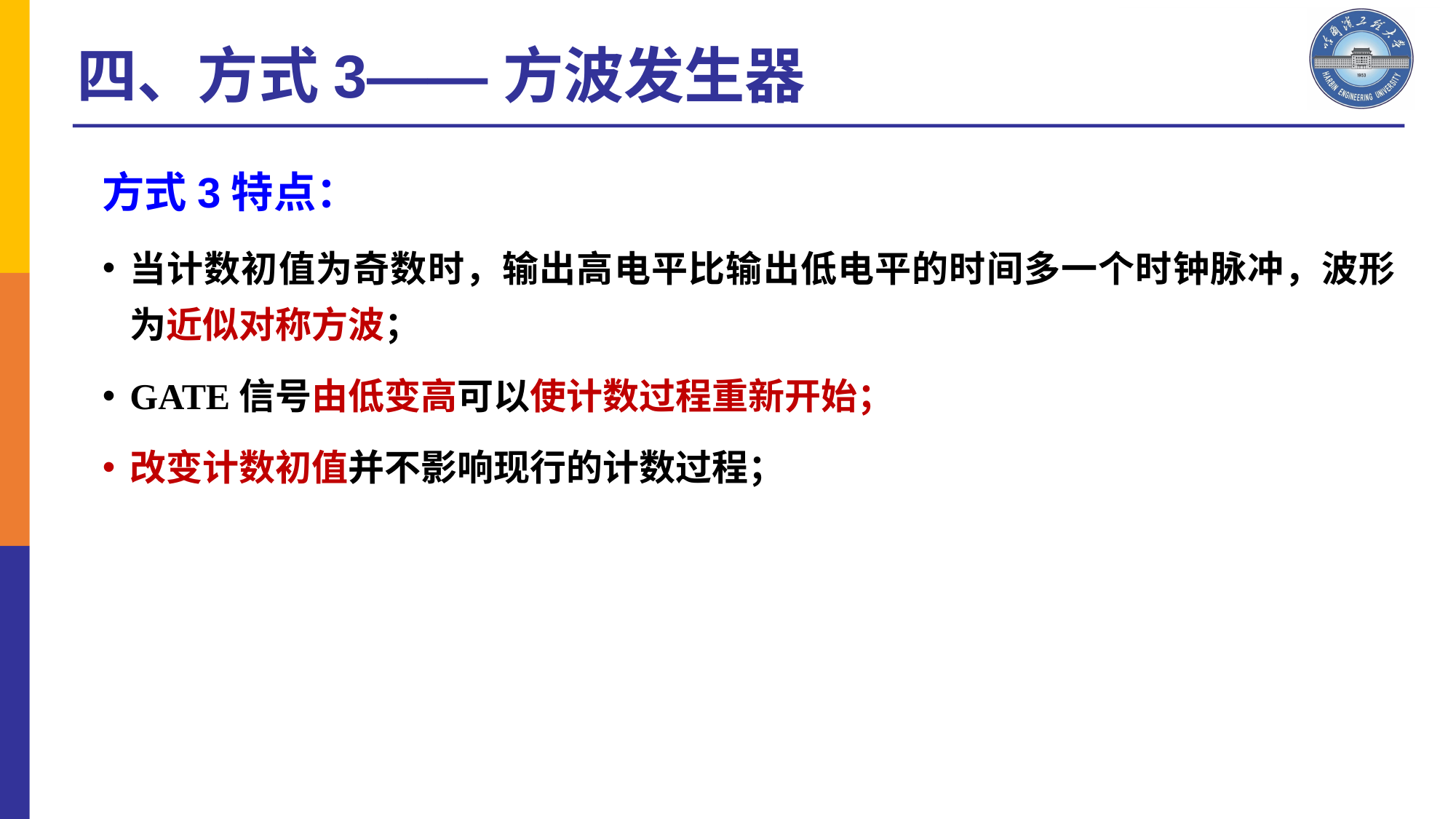

四、方式3——方波发生器
方式3特点：
当计数初值为奇数时，输出高电平比输出低电平的时间多一个时钟脉冲，波形为近似对称方波；
GATE信号由低变高可以使计数过程重新开始；
改变计数初值并不影响现行的计数过程；